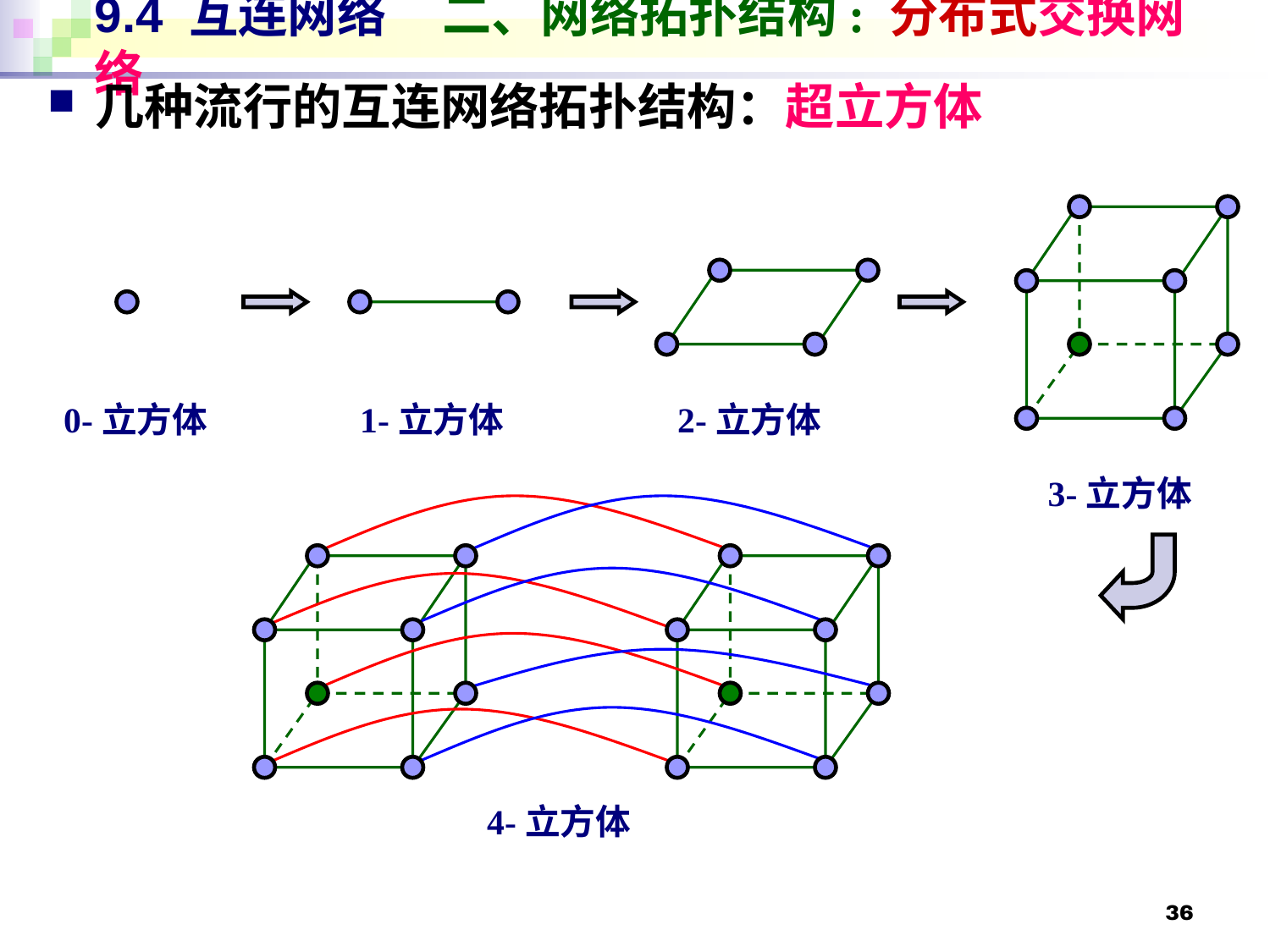

# 9.4 互连网络     二、网络拓扑结构: 分布式交换网络
几种流行的互连网络拓扑结构：超立方体

0-立方体
1-立方体
2-立方体

3-立方体

4-立方体
36